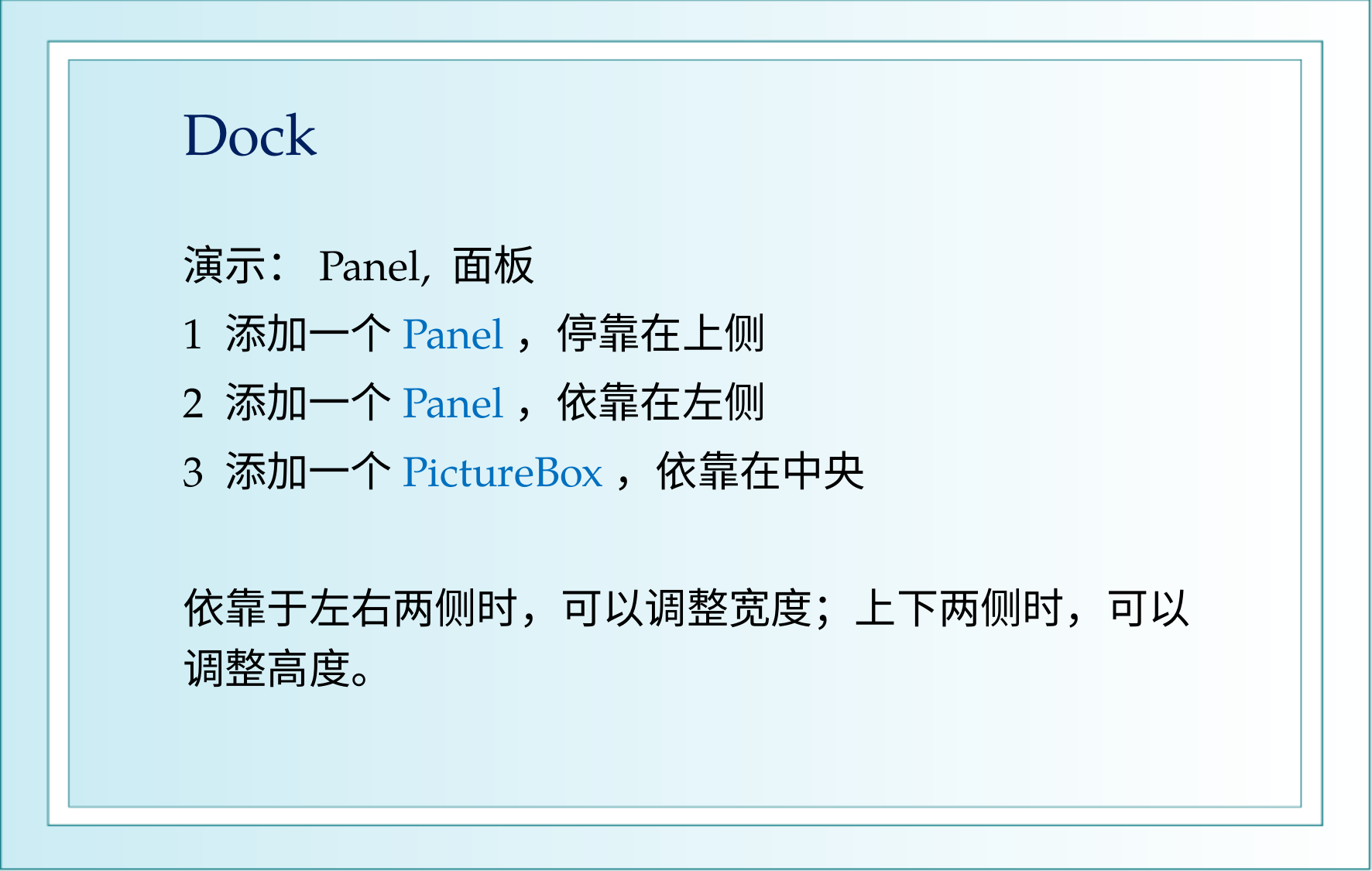

# Dock
演示：Panel, 面板
1 添加一个Panel，停靠在上侧
2 添加一个Panel，依靠在左侧
3 添加一个PictureBox，依靠在中央

依靠于左右两侧时，可以调整宽度；上下两侧时，可以调整高度。